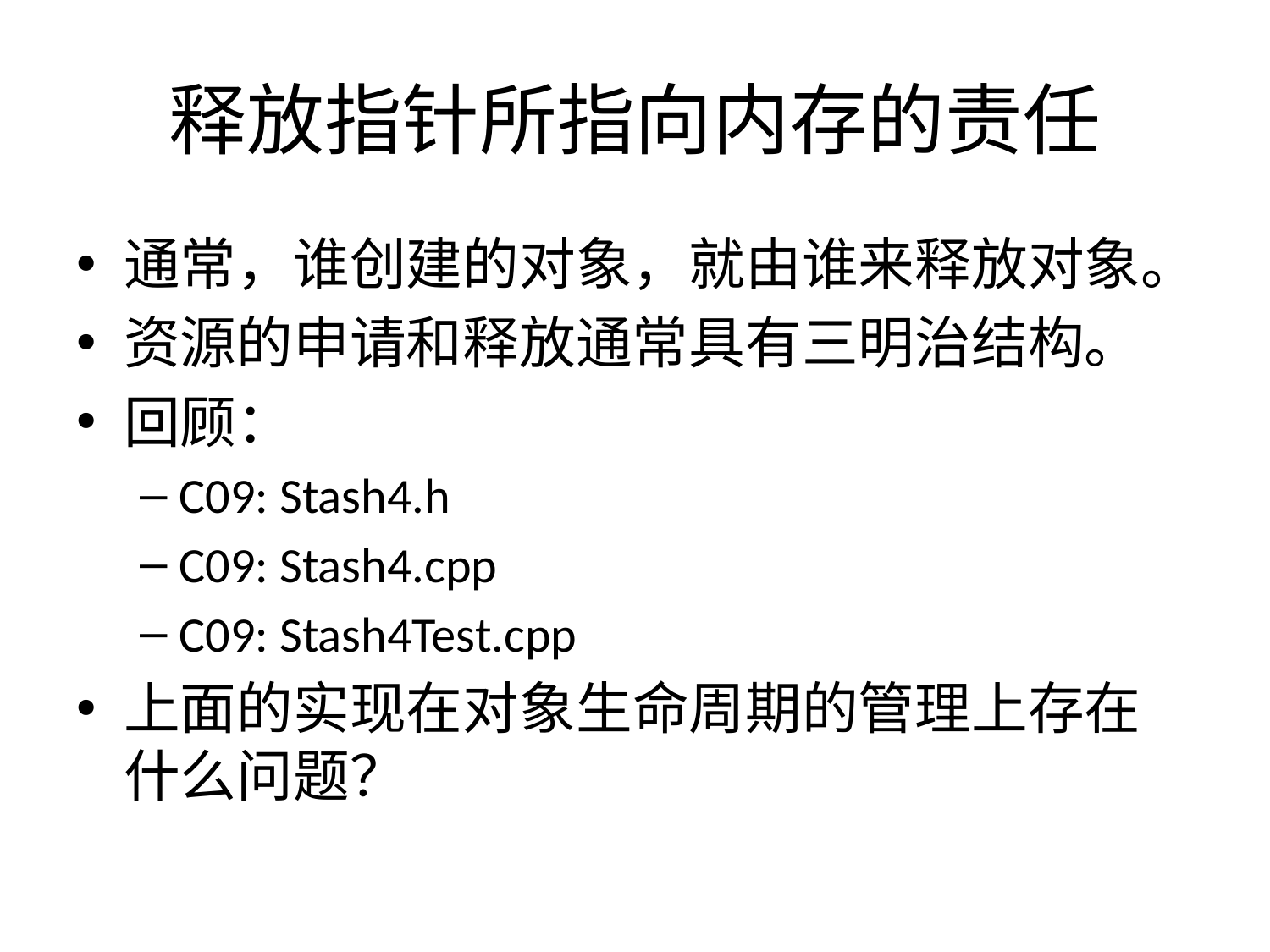

# 释放指针所指向内存的责任
通常，谁创建的对象，就由谁来释放对象。
资源的申请和释放通常具有三明治结构。
回顾：
C09: Stash4.h
C09: Stash4.cpp
C09: Stash4Test.cpp
上面的实现在对象生命周期的管理上存在什么问题？